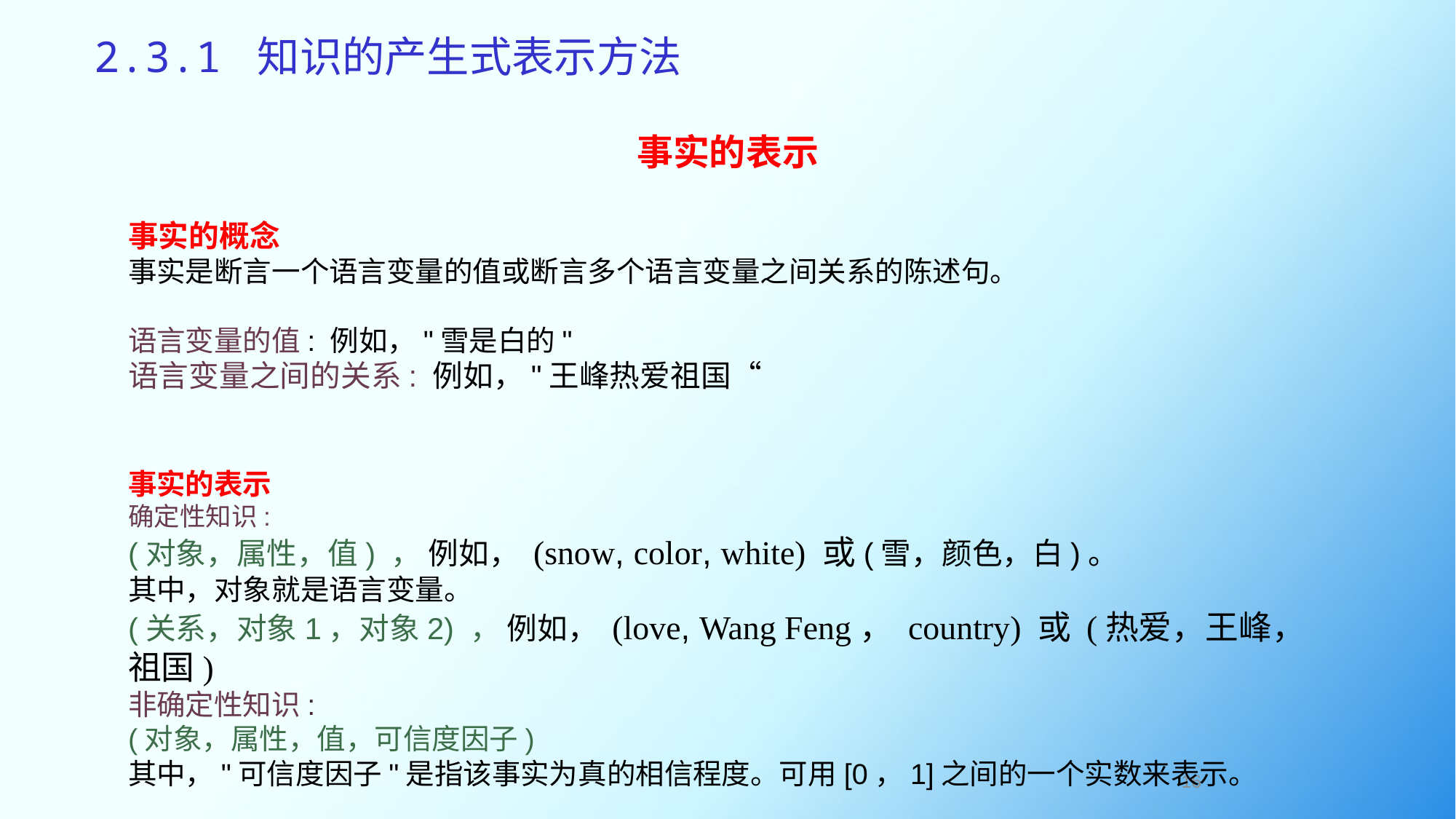

# 2.3.1 知识的产生式表示方法
事实的表示

事实的概念
事实是断言一个语言变量的值或断言多个语言变量之间关系的陈述句。

语言变量的值: 例如，"雪是白的"
语言变量之间的关系: 例如，"王峰热爱祖国“

事实的表示
确定性知识:
(对象，属性，值) ， 例如， (snow, color, white) 或(雪，颜色，白)。
其中，对象就是语言变量。
(关系，对象1，对象2) ， 例如， (love, Wang Feng， country) 或 (热爱，王峰，祖国)
非确定性知识:
(对象，属性，值，可信度因子)
其中，"可信度因子"是指该事实为真的相信程度。可用[0，1]之间的一个实数来表示。
16